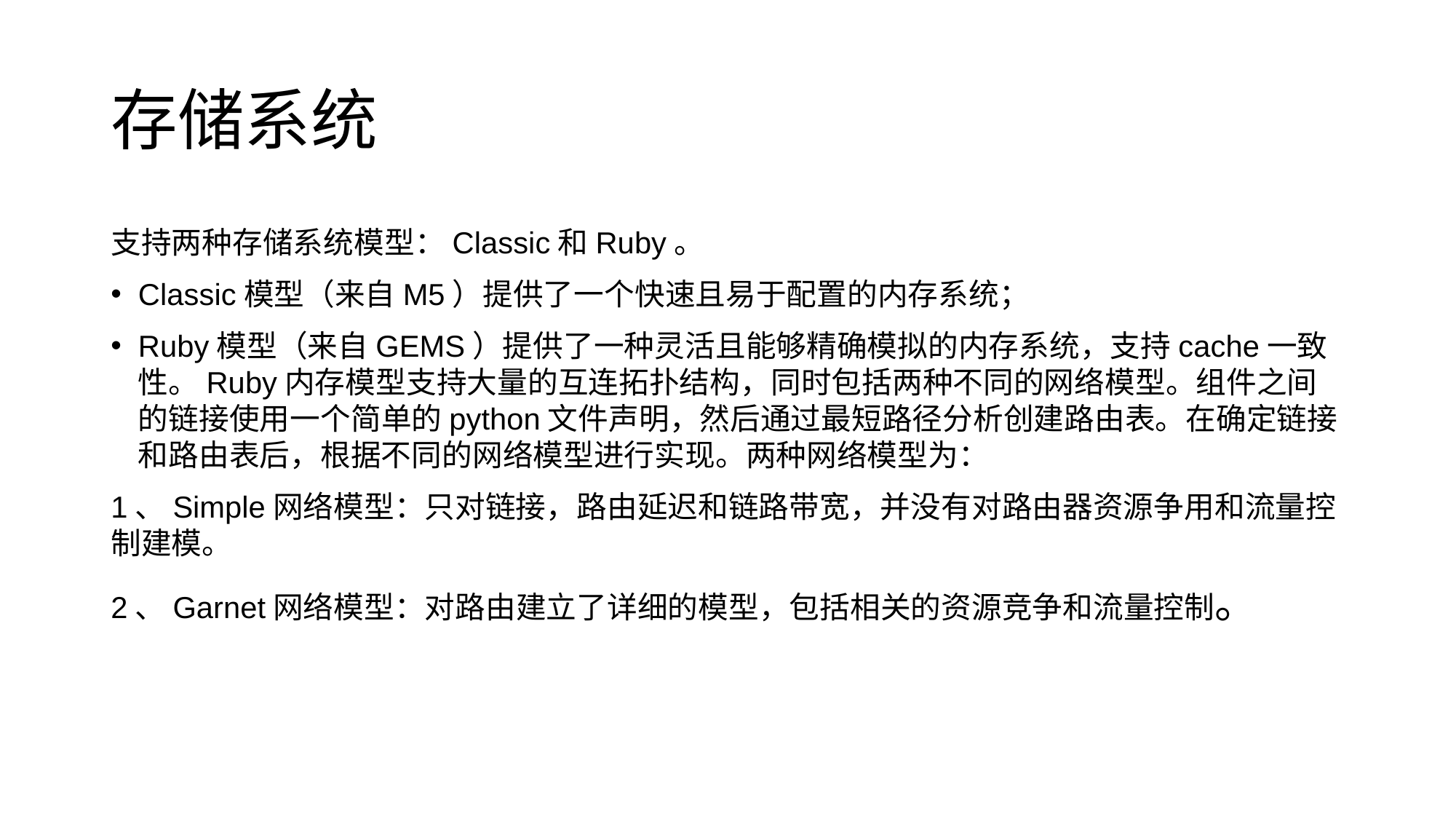

# 存储系统
支持两种存储系统模型：Classic和Ruby。
Classic模型（来自M5）提供了一个快速且易于配置的内存系统；
Ruby模型（来自GEMS）提供了一种灵活且能够精确模拟的内存系统，支持cache一致性。Ruby内存模型支持大量的互连拓扑结构，同时包括两种不同的网络模型。组件之间的链接使用一个简单的python文件声明，然后通过最短路径分析创建路由表。在确定链接和路由表后，根据不同的网络模型进行实现。两种网络模型为：
1、Simple网络模型：只对链接，路由延迟和链路带宽，并没有对路由器资源争用和流量控制建模。
2、Garnet网络模型：对路由建立了详细的模型，包括相关的资源竞争和流量控制。